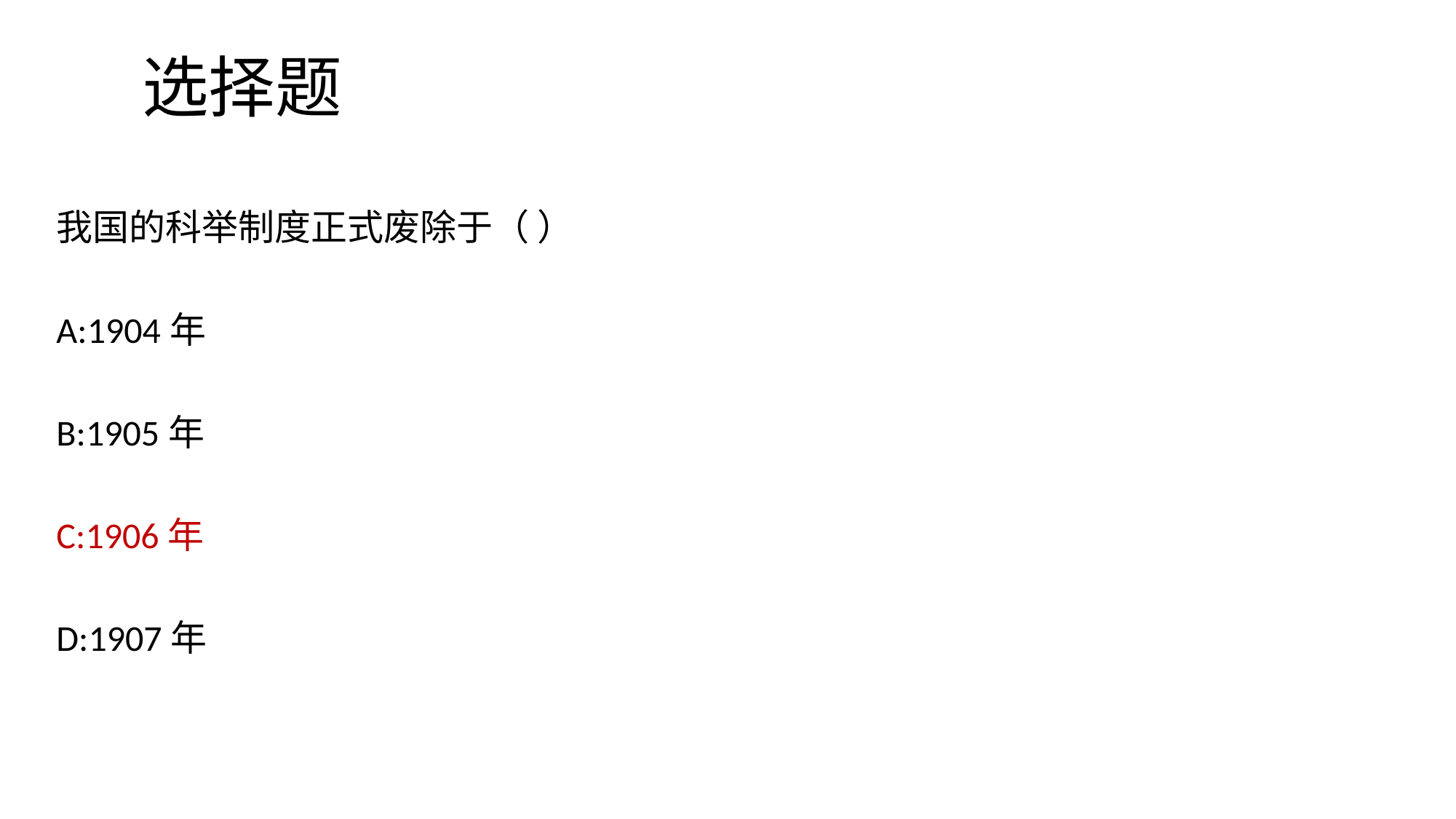

# 选择题
我国的科举制度正式废除于（ ）
A:1904年
B:1905年
C:1906年
D:1907年